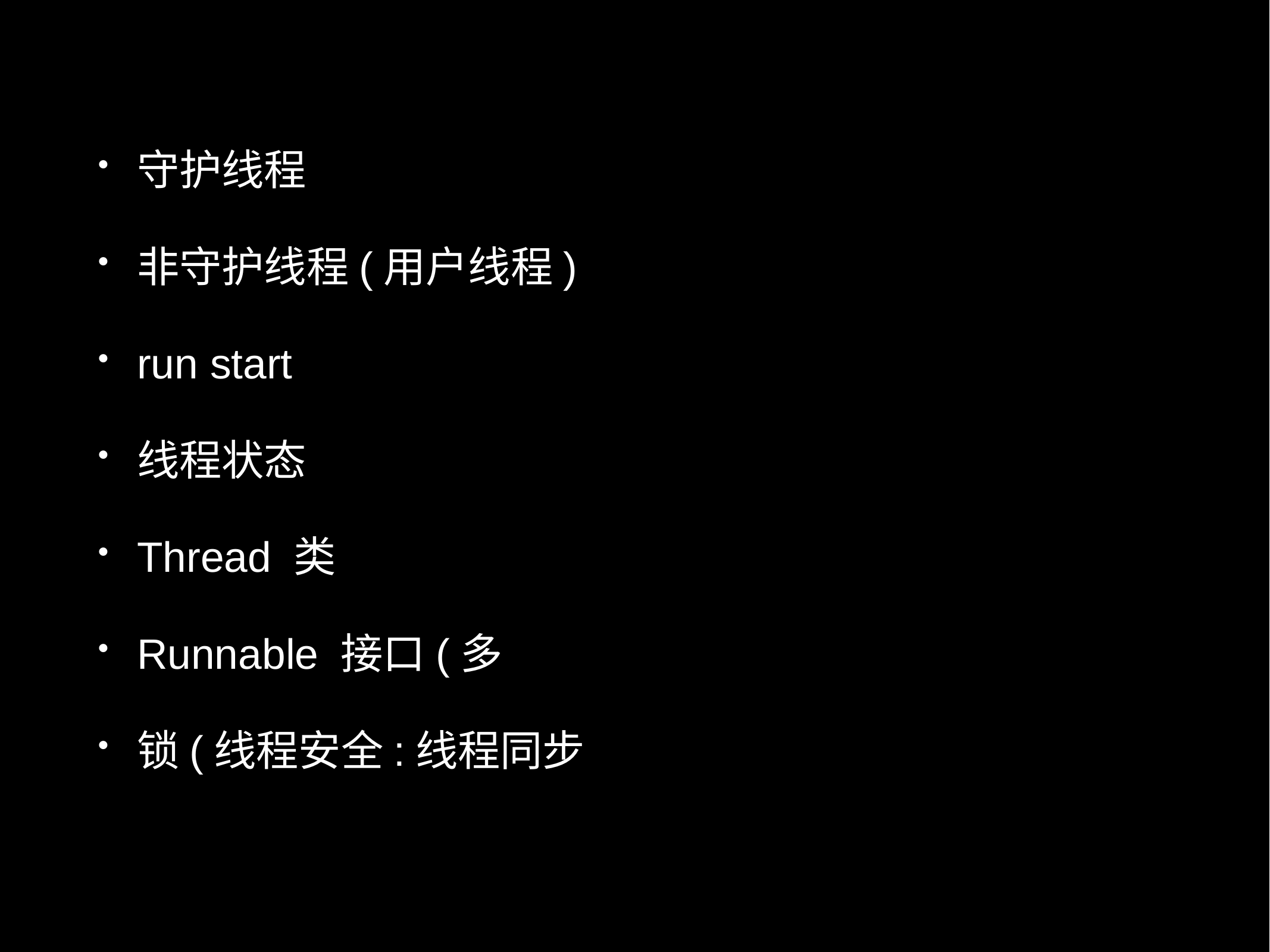

守护线程
非守护线程(用户线程)
run start
线程状态
Thread 类
Runnable 接口(多
锁(线程安全:线程同步